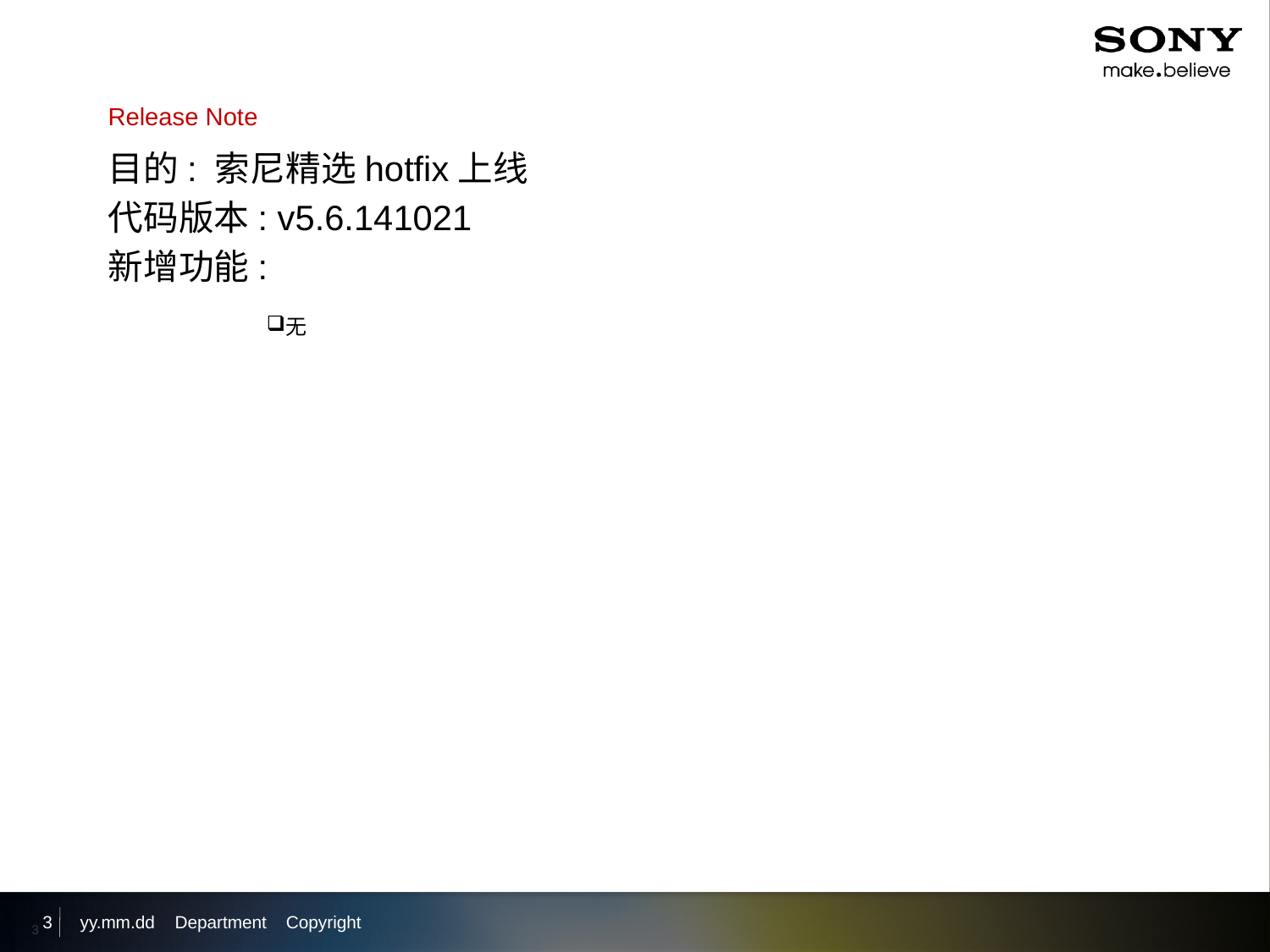

Release Note

目的: 索尼精选hotfix上线
代码版本: v5.6.141021
新增功能:

无
3
yy.mm.dd
Department    Copyright